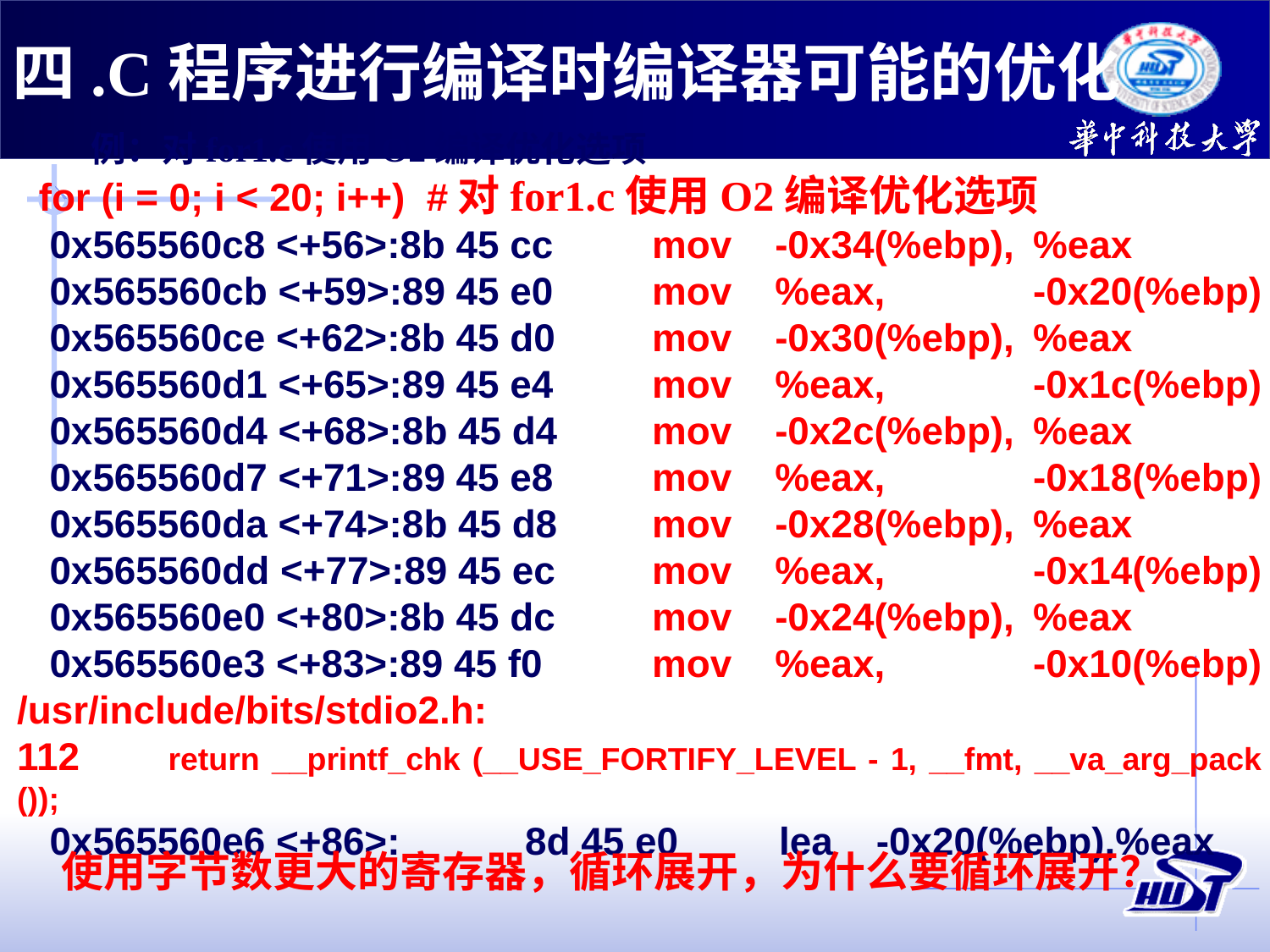

四.C程序进行编译时编译器可能的优化
例：对for1.c使用O2编译优化选项
  for (i = 0; i < 20; i++)  #对for1.c使用O2编译优化选项
   0x565560c8 <+56>:8b 45 cc	mov    -0x34(%ebp),	%eax
   0x565560cb <+59>:89 45 e0	mov    %eax,		-0x20(%ebp)
   0x565560ce <+62>:8b 45 d0	mov    -0x30(%ebp),	%eax
   0x565560d1 <+65>:89 45 e4	mov    %eax,		-0x1c(%ebp)
   0x565560d4 <+68>:8b 45 d4	mov    -0x2c(%ebp),	%eax
   0x565560d7 <+71>:89 45 e8	mov    %eax,		-0x18(%ebp)
   0x565560da <+74>:8b 45 d8	mov    -0x28(%ebp),	%eax
   0x565560dd <+77>:89 45 ec	mov    %eax,		-0x14(%ebp)
   0x565560e0 <+80>:8b 45 dc	mov    -0x24(%ebp),	%eax
   0x565560e3 <+83>:89 45 f0	mov    %eax,		-0x10(%ebp)
/usr/include/bits/stdio2.h:
112	  return __printf_chk (__USE_FORTIFY_LEVEL - 1, __fmt, __va_arg_pack ());
   0x565560e6 <+86>:	8d 45 e0	lea    -0x20(%ebp),%eax

使用字节数更大的寄存器，循环展开，为什么要循环展开？